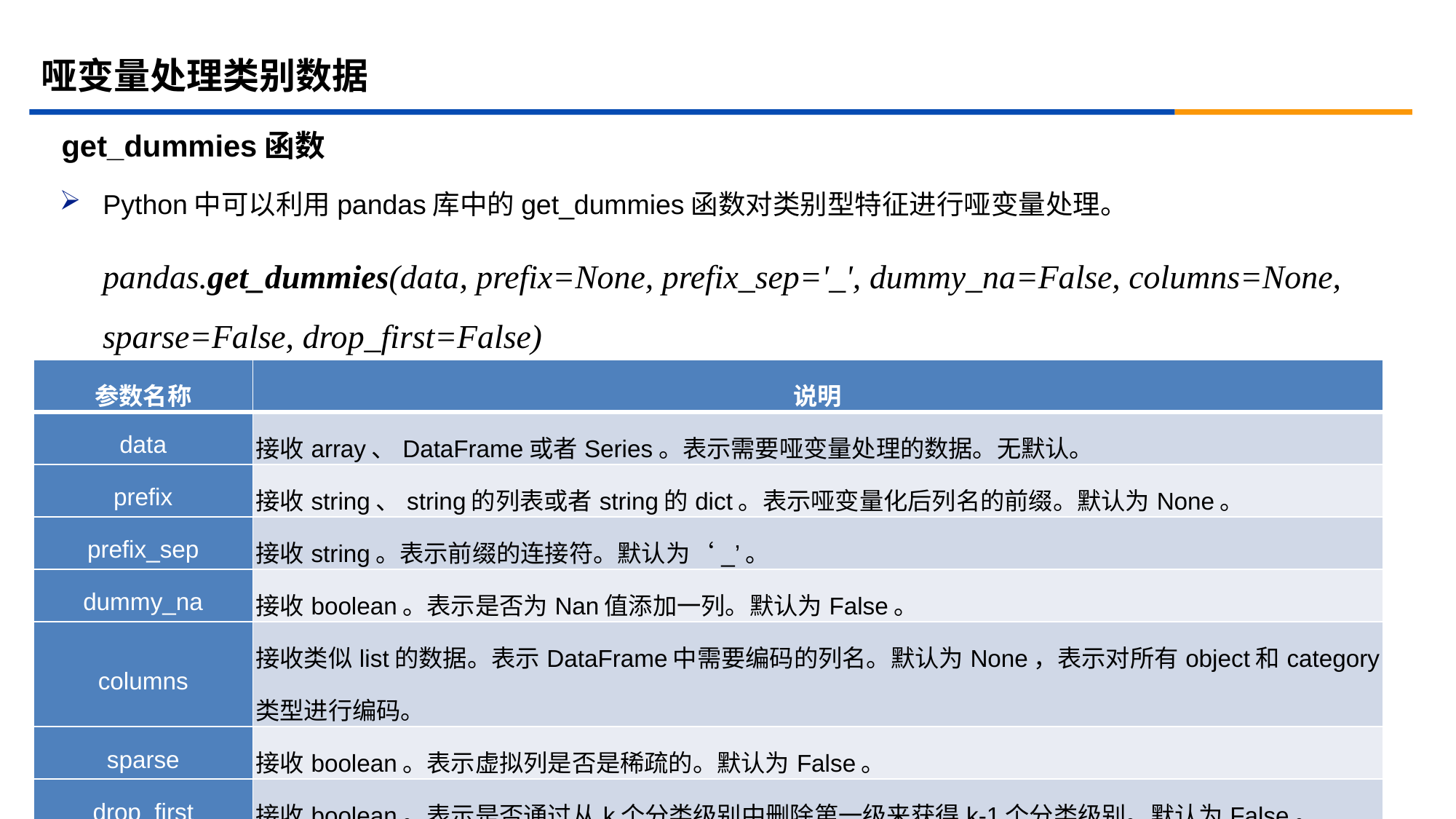

# 哑变量处理类别数据
get_dummies函数
Python中可以利用pandas库中的get_dummies函数对类别型特征进行哑变量处理。
pandas.get_dummies(data, prefix=None, prefix_sep='_', dummy_na=False, columns=None, sparse=False, drop_first=False)
| 参数名称 | 说明 |
| --- | --- |
| data | 接收array、DataFrame或者Series。表示需要哑变量处理的数据。无默认。 |
| prefix | 接收string、string的列表或者string的dict。表示哑变量化后列名的前缀。默认为None。 |
| prefix\_sep | 接收string。表示前缀的连接符。默认为‘\_’。 |
| dummy\_na | 接收boolean。表示是否为Nan值添加一列。默认为False。 |
| columns | 接收类似list的数据。表示DataFrame中需要编码的列名。默认为None，表示对所有object和category类型进行编码。 |
| sparse | 接收boolean。表示虚拟列是否是稀疏的。默认为False。 |
| drop\_first | 接收boolean。表示是否通过从k个分类级别中删除第一级来获得k-1个分类级别。默认为False。 |